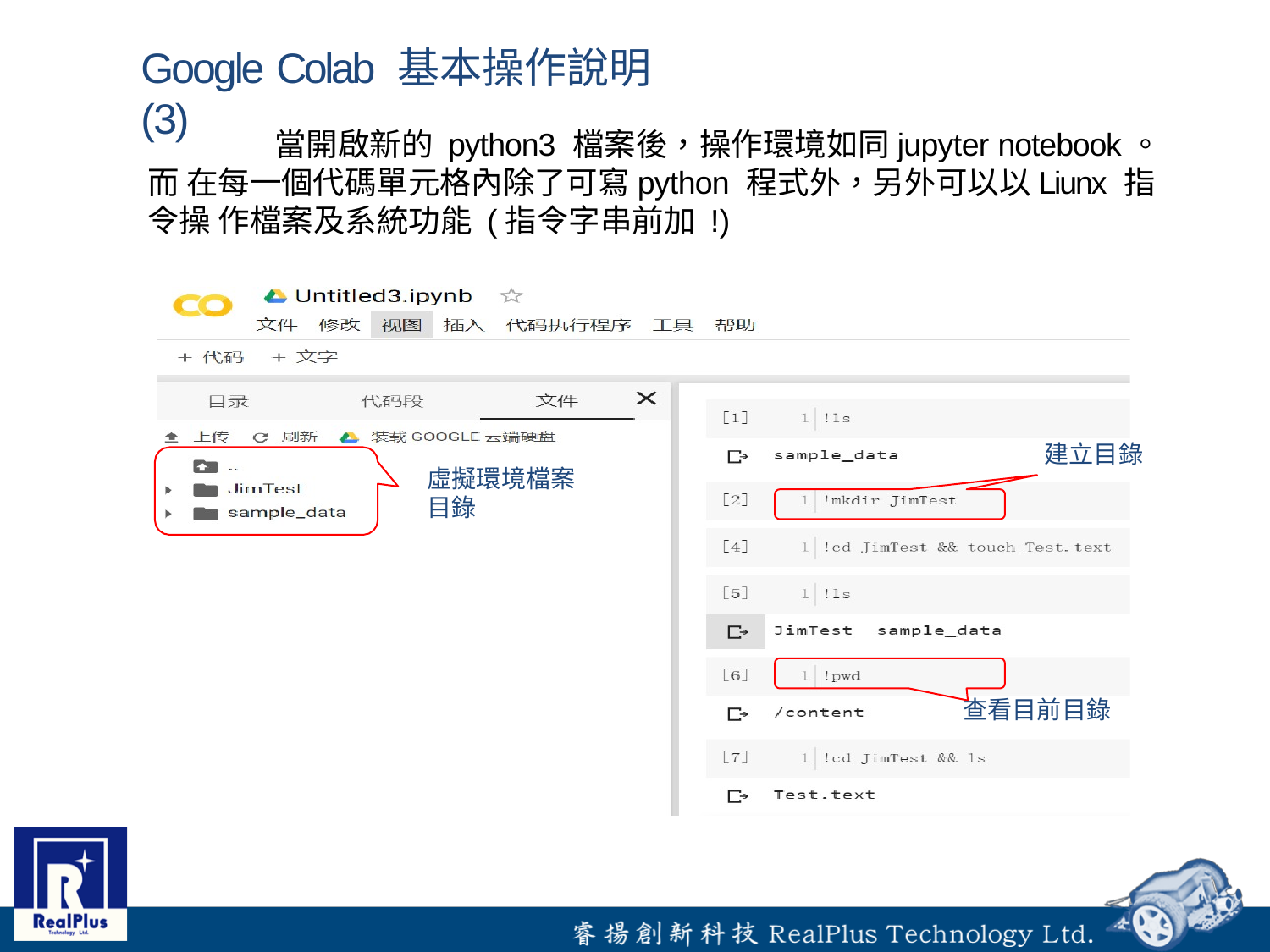

# Google Colab 基本操作說明(3)
當開啟新的 python3 檔案後，操作環境如同jupyter notebook。而 在每一個代碼單元格內除了可寫python 程式外，另外可以以Liunx 指令操 作檔案及系統功能 (指令字串前加 !)

建立目錄

虛擬環境檔案 目錄

查看目前目錄